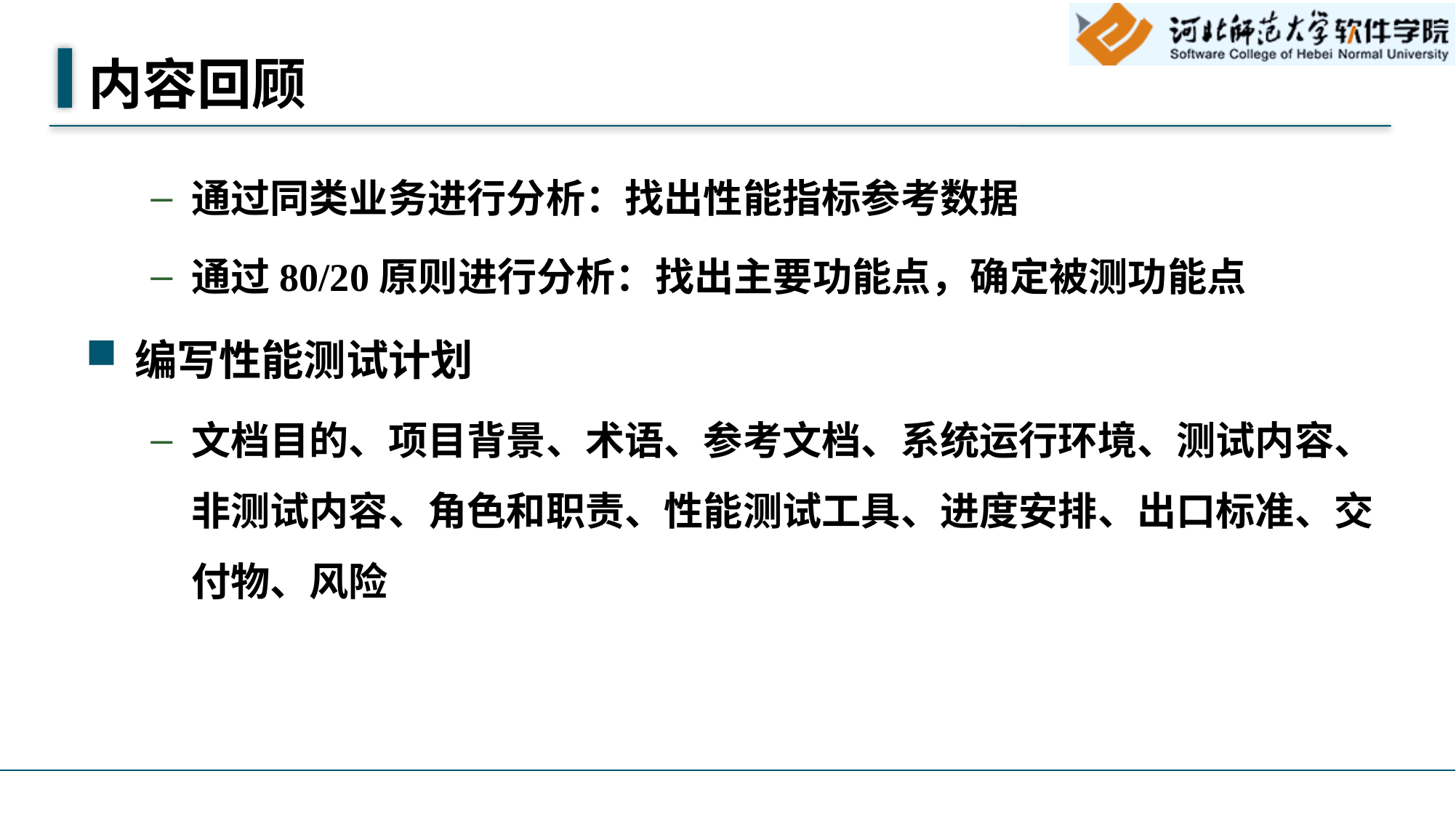

# 内容回顾
通过同类业务进行分析：找出性能指标参考数据
通过80/20原则进行分析：找出主要功能点，确定被测功能点
编写性能测试计划
文档目的、项目背景、术语、参考文档、系统运行环境、测试内容、非测试内容、角色和职责、性能测试工具、进度安排、出口标准、交付物、风险